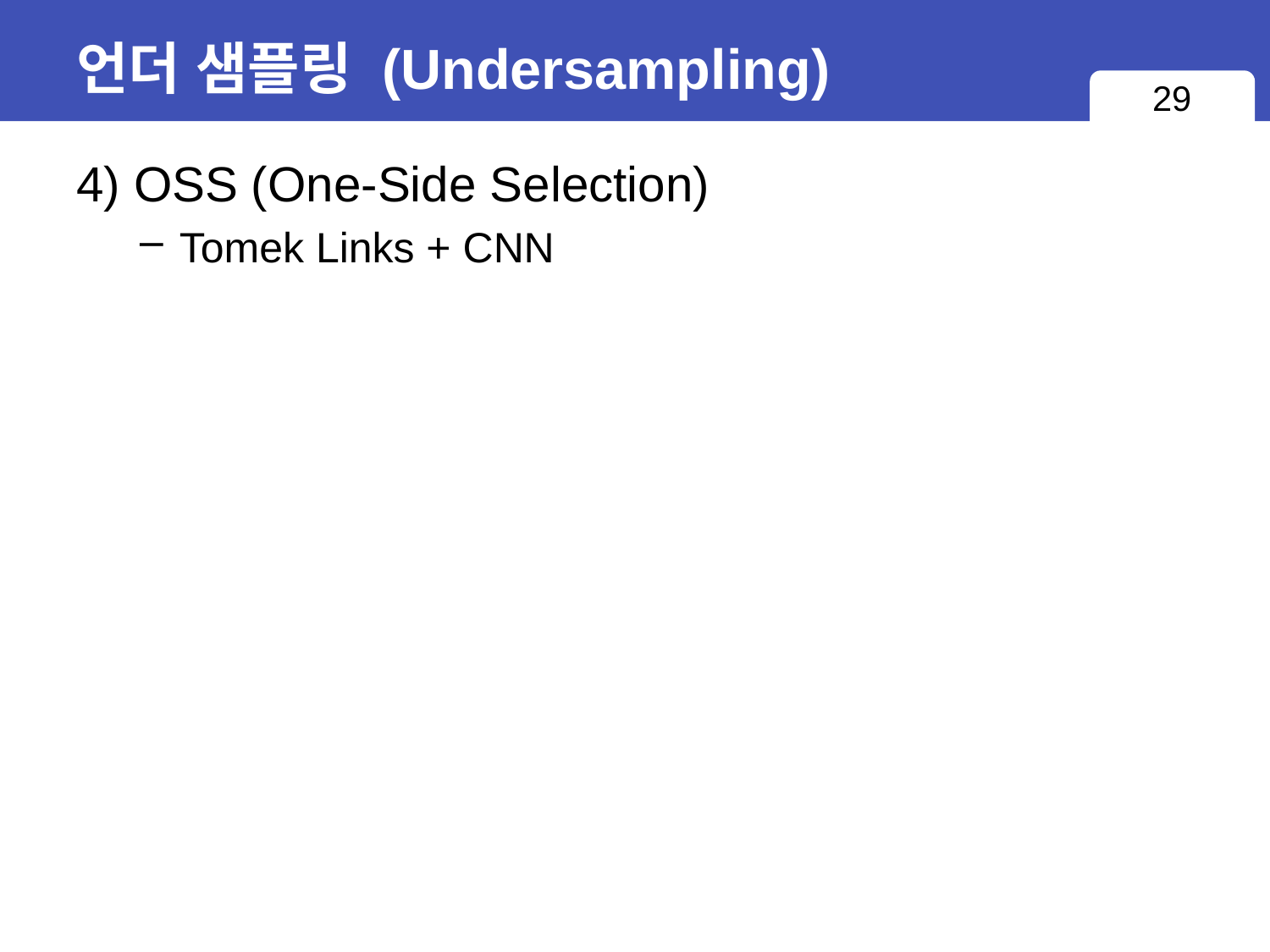

# 언더 샘플링 (Undersampling)
29
4) OSS (One-Side Selection)
Tomek Links + CNN